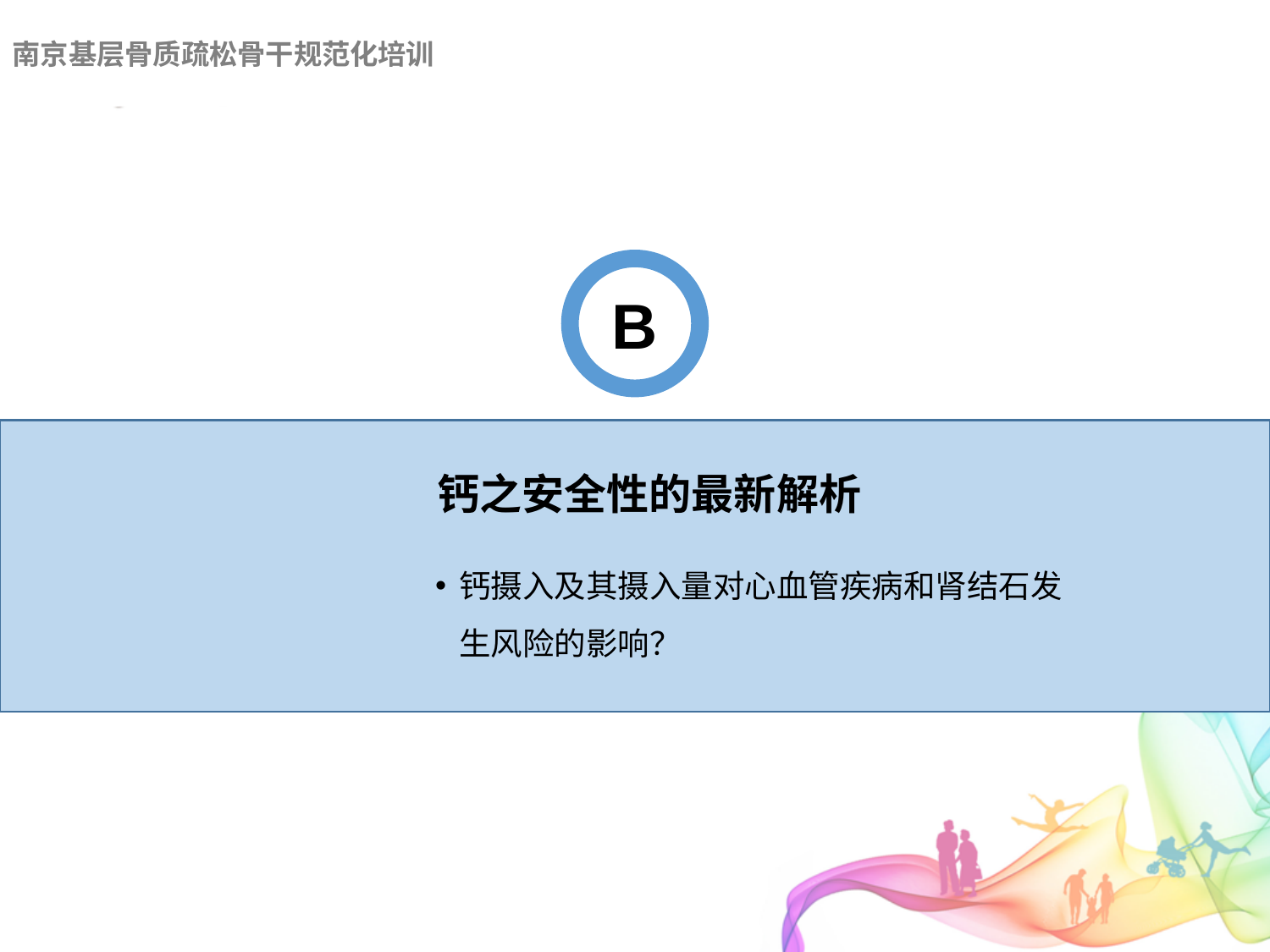

南京基层骨质疏松骨干规范化培训
B

钙之安全性的最新解析
钙摄入及其摄入量对心血管疾病和肾结石发生风险的影响？